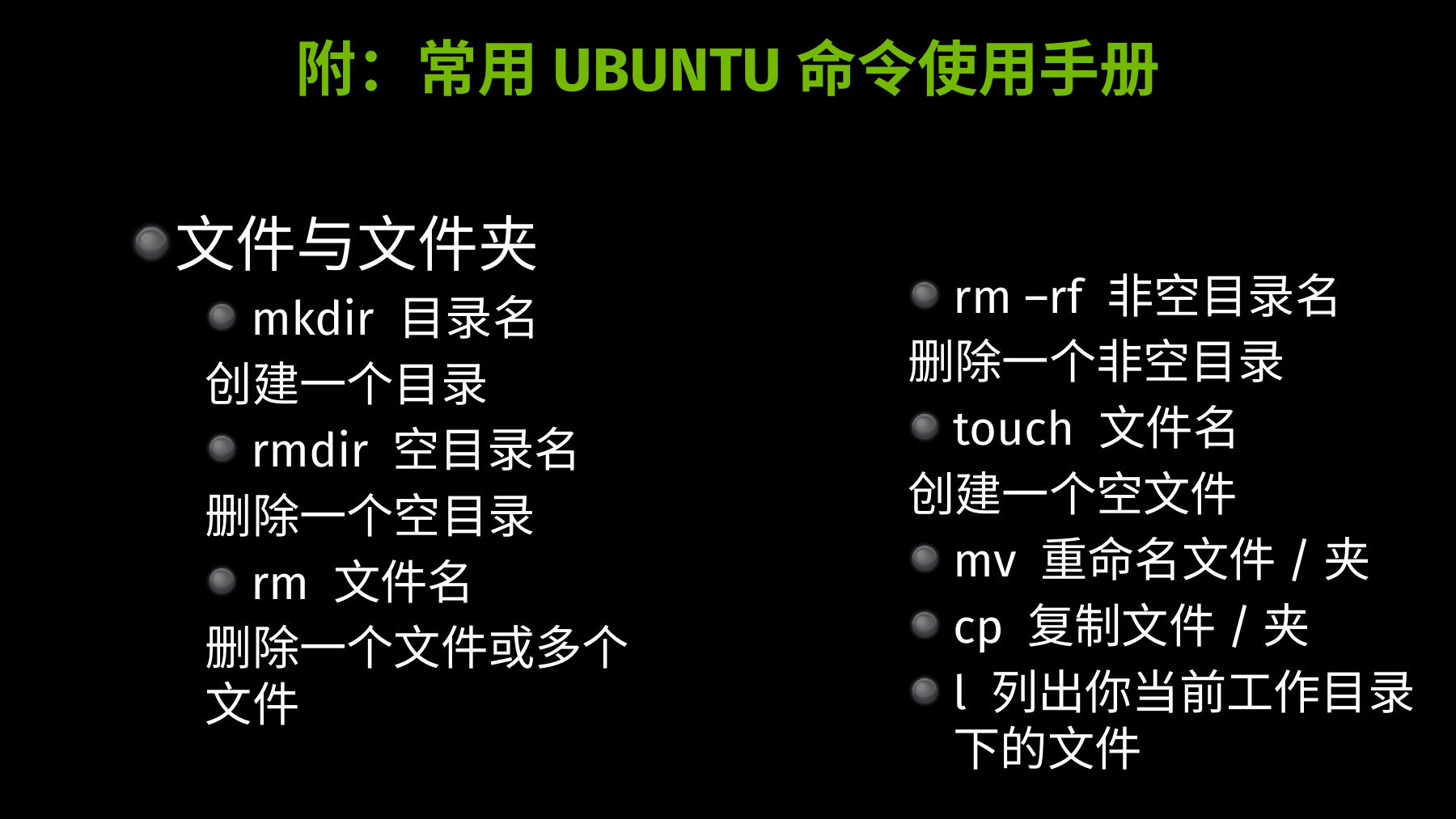

# 附：常用UBUNTU命令使用手册

rm –rf 非空目录名
删除一个非空目录
touch 文件名
创建一个空文件
mv 重命名文件/夹
cp 复制文件/夹
l 列出你当前工作目录下的文件

文件与文件夹
mkdir 目录名
创建一个目录
rmdir 空目录名
删除一个空目录
rm 文件名
删除一个文件或多个文件